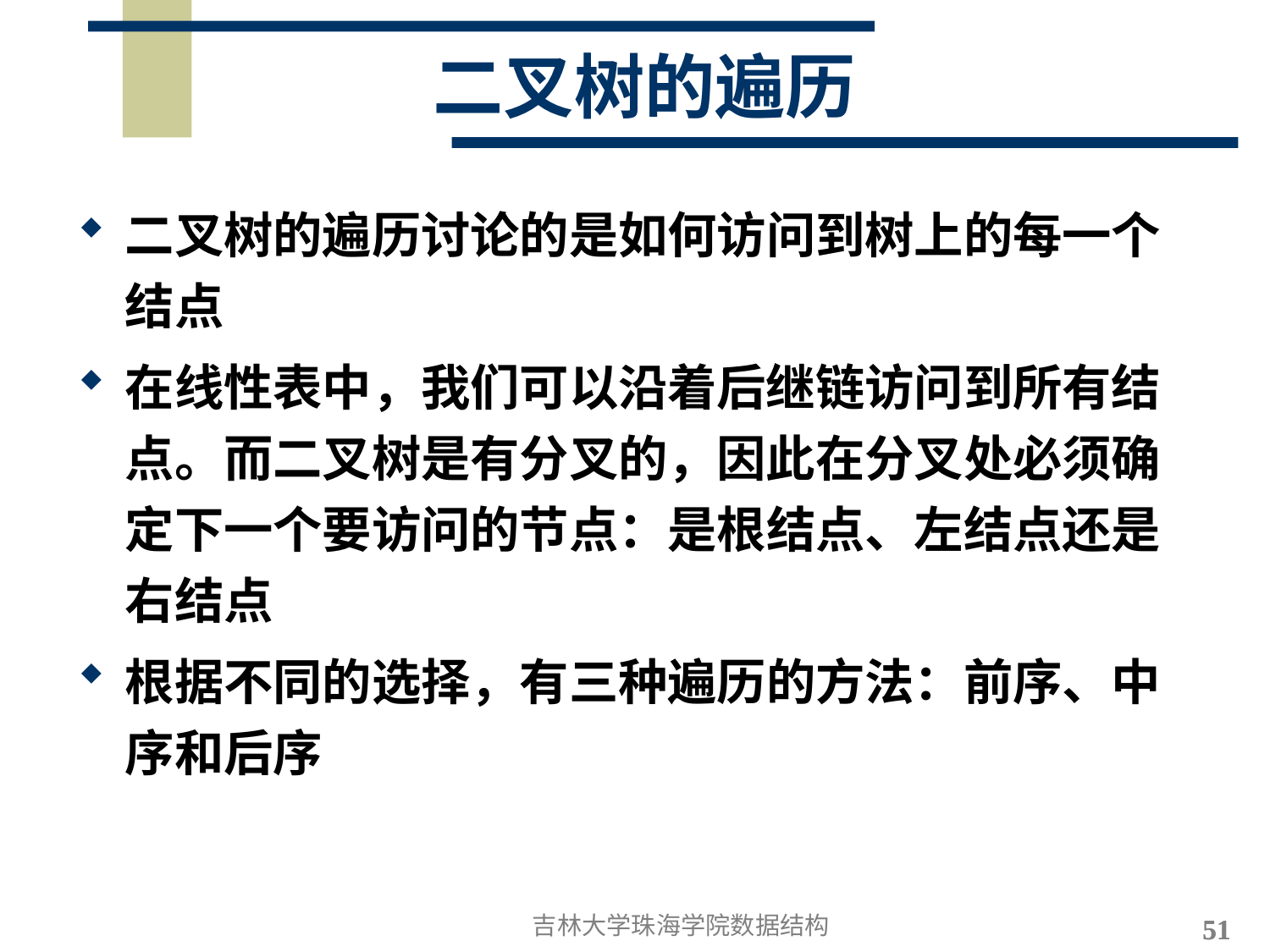

# 二叉树的遍历
二叉树的遍历讨论的是如何访问到树上的每一个结点
在线性表中，我们可以沿着后继链访问到所有结点。而二叉树是有分叉的，因此在分叉处必须确定下一个要访问的节点：是根结点、左结点还是右结点
根据不同的选择，有三种遍历的方法：前序、中序和后序
51
吉林大学珠海学院数据结构